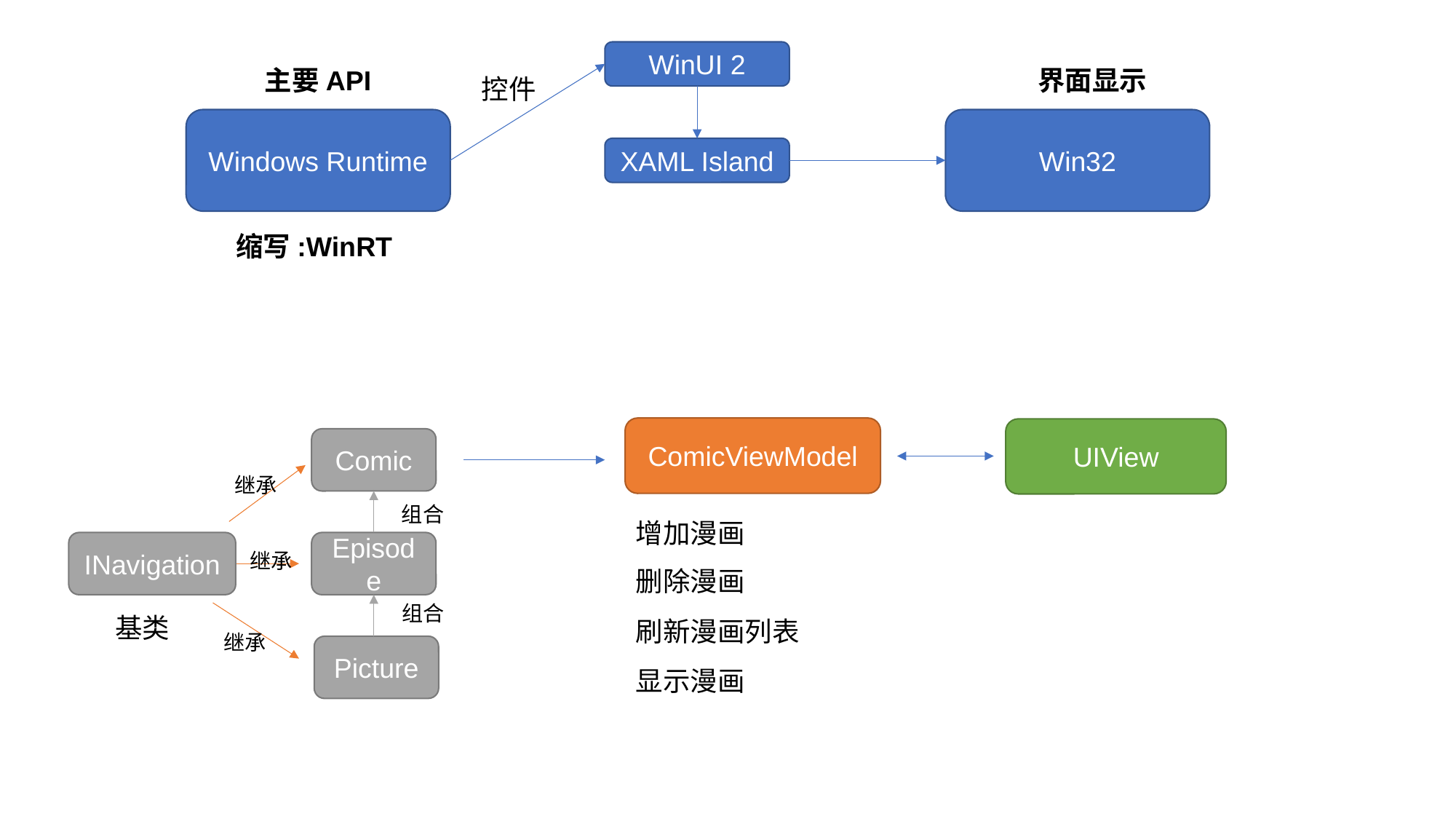

WinUI 2
主要API
界面显示
控件
Windows Runtime
Win32
XAML Island
缩写:WinRT
ComicViewModel
UIView
Comic
继承
组合
增加漫画
INavigation
Episode
继承
删除漫画
组合
基类
刷新漫画列表
继承
Picture
显示漫画